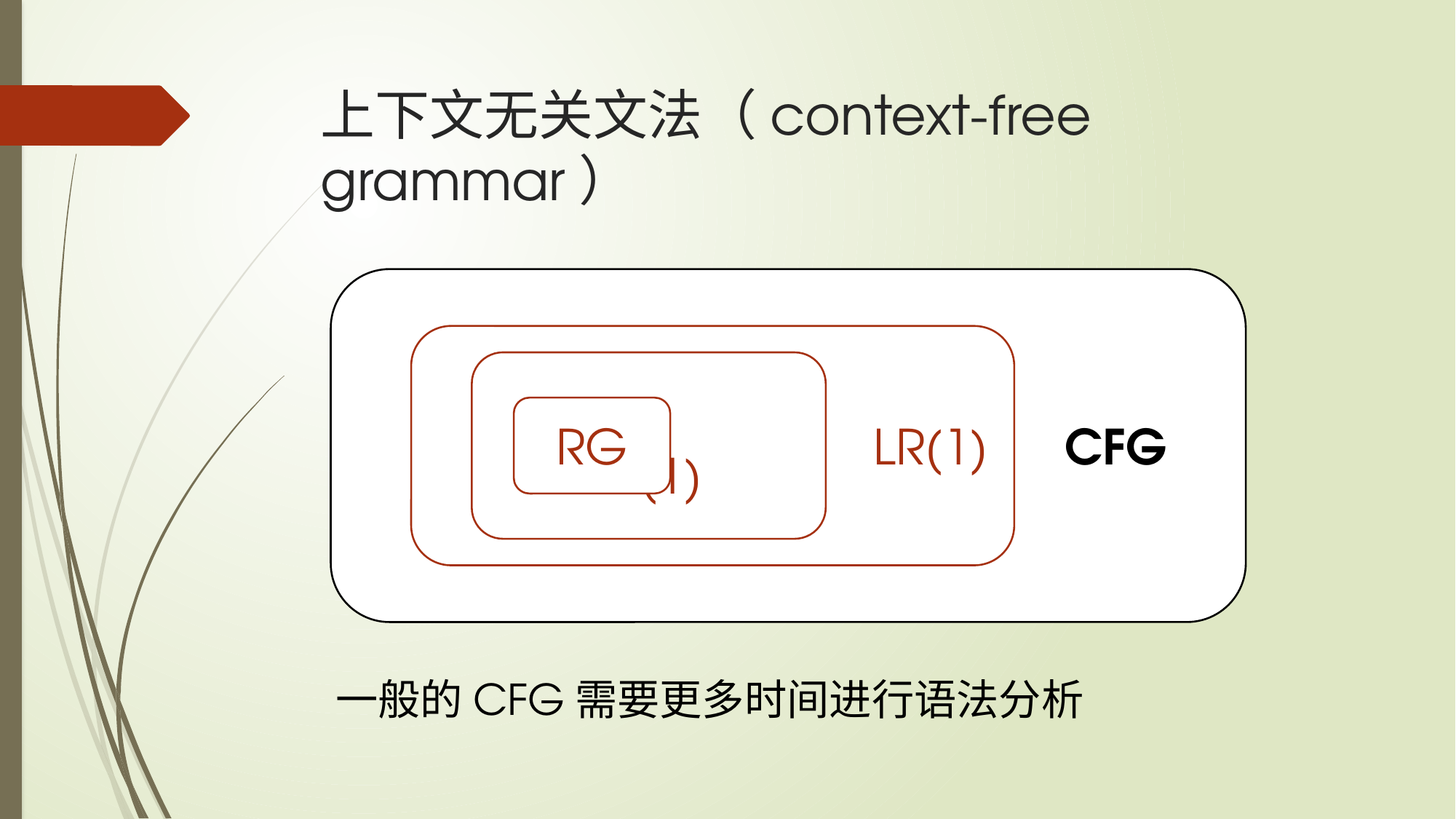

# 上下文无关文法（context-free grammar）
						CFG
				LR(1)
		LL(1)
RG
一般的CFG需要更多时间进行语法分析